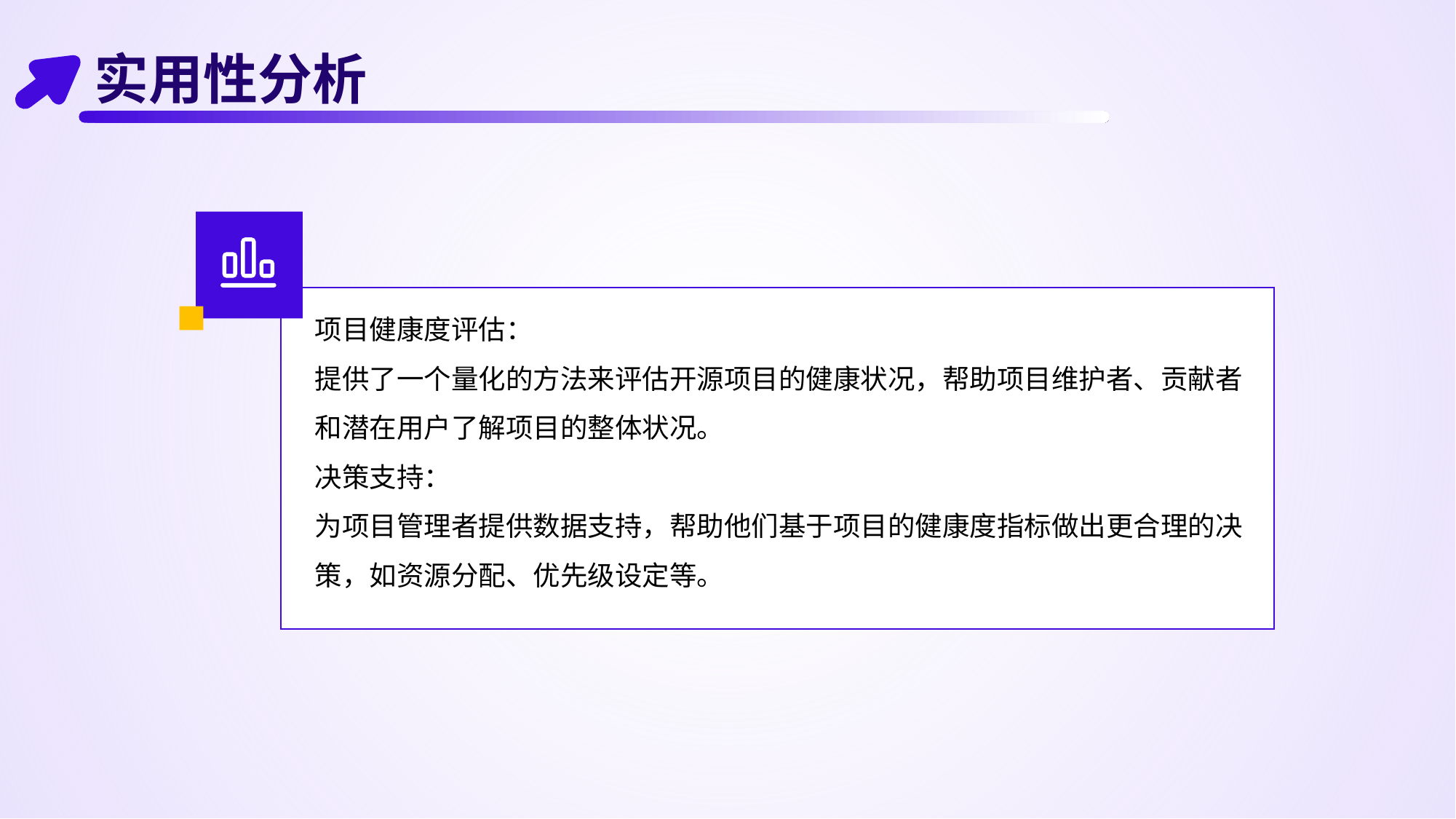

实用性分析

项目健康度评估：
提供了一个量化的方法来评估开源项目的健康状况，帮助项目维护者、贡献者和潜在用户了解项目的整体状况。
决策支持：
为项目管理者提供数据支持，帮助他们基于项目的健康度指标做出更合理的决策，如资源分配、优先级设定等。